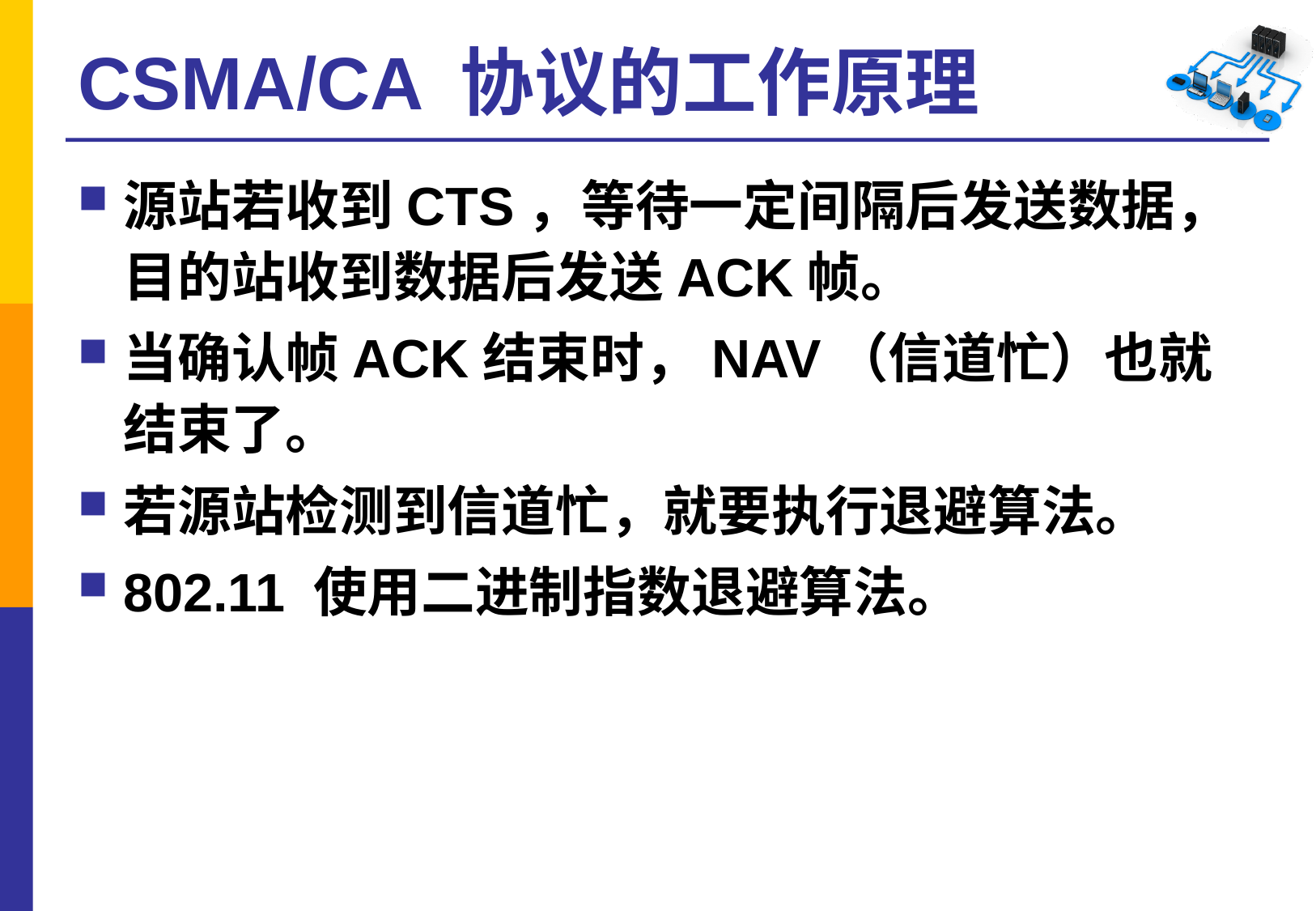

# CSMA/CA 协议的工作原理
源站若收到CTS，等待一定间隔后发送数据，目的站收到数据后发送ACK帧。
当确认帧ACK结束时，NAV（信道忙）也就结束了。
若源站检测到信道忙，就要执行退避算法。
802.11 使用二进制指数退避算法。